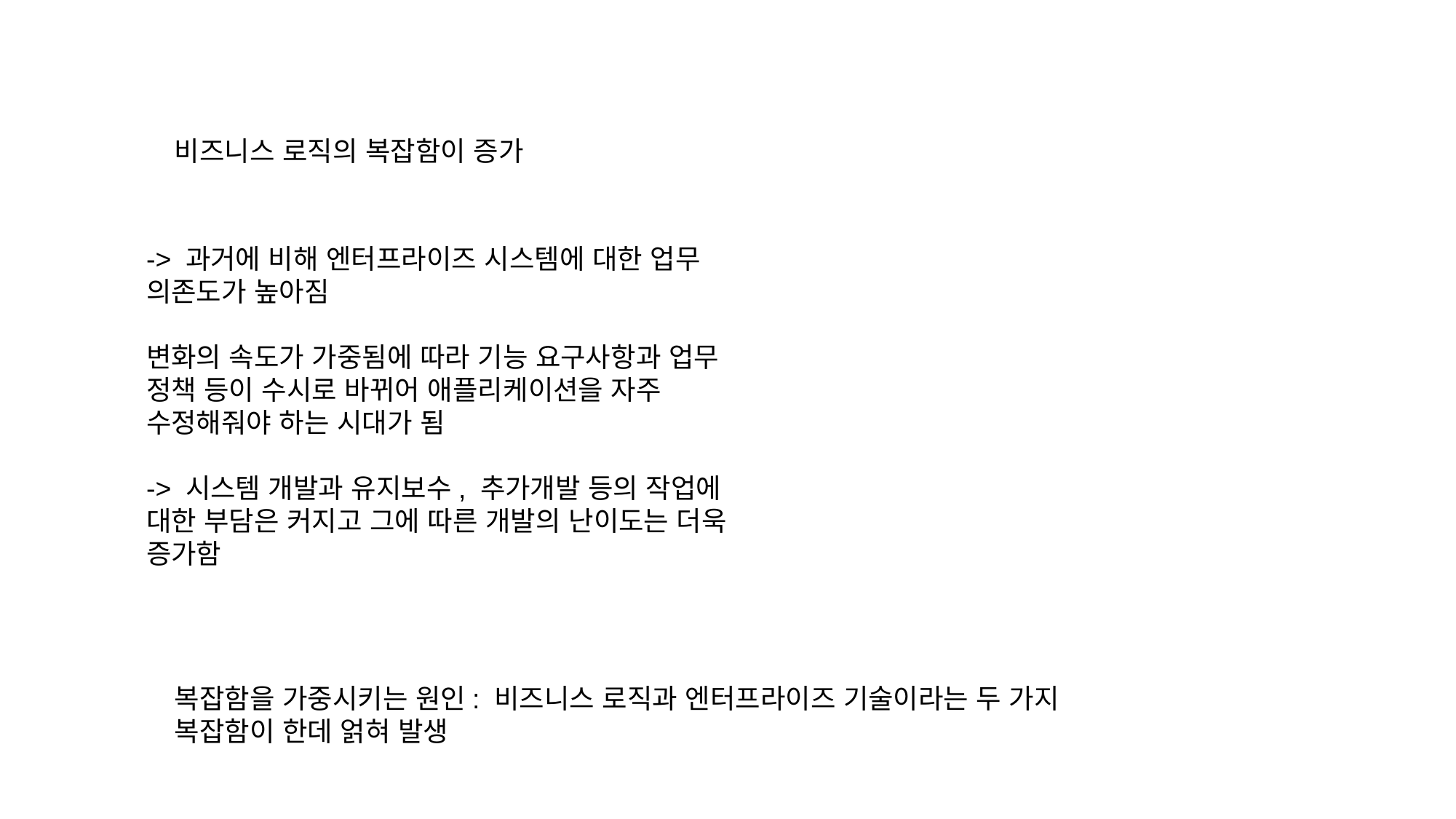

비즈니스 로직의 복잡함이 증가
-> 과거에 비해 엔터프라이즈 시스템에 대한 업무 의존도가 높아짐

변화의 속도가 가중됨에 따라 기능 요구사항과 업무 정책 등이 수시로 바뀌어 애플리케이션을 자주 수정해줘야 하는 시대가 됨

-> 시스템 개발과 유지보수, 추가개발 등의 작업에 대한 부담은 커지고 그에 따른 개발의 난이도는 더욱 증가함
복잡함을 가중시키는 원인: 비즈니스 로직과 엔터프라이즈 기술이라는 두 가지 복잡함이 한데 얽혀 발생